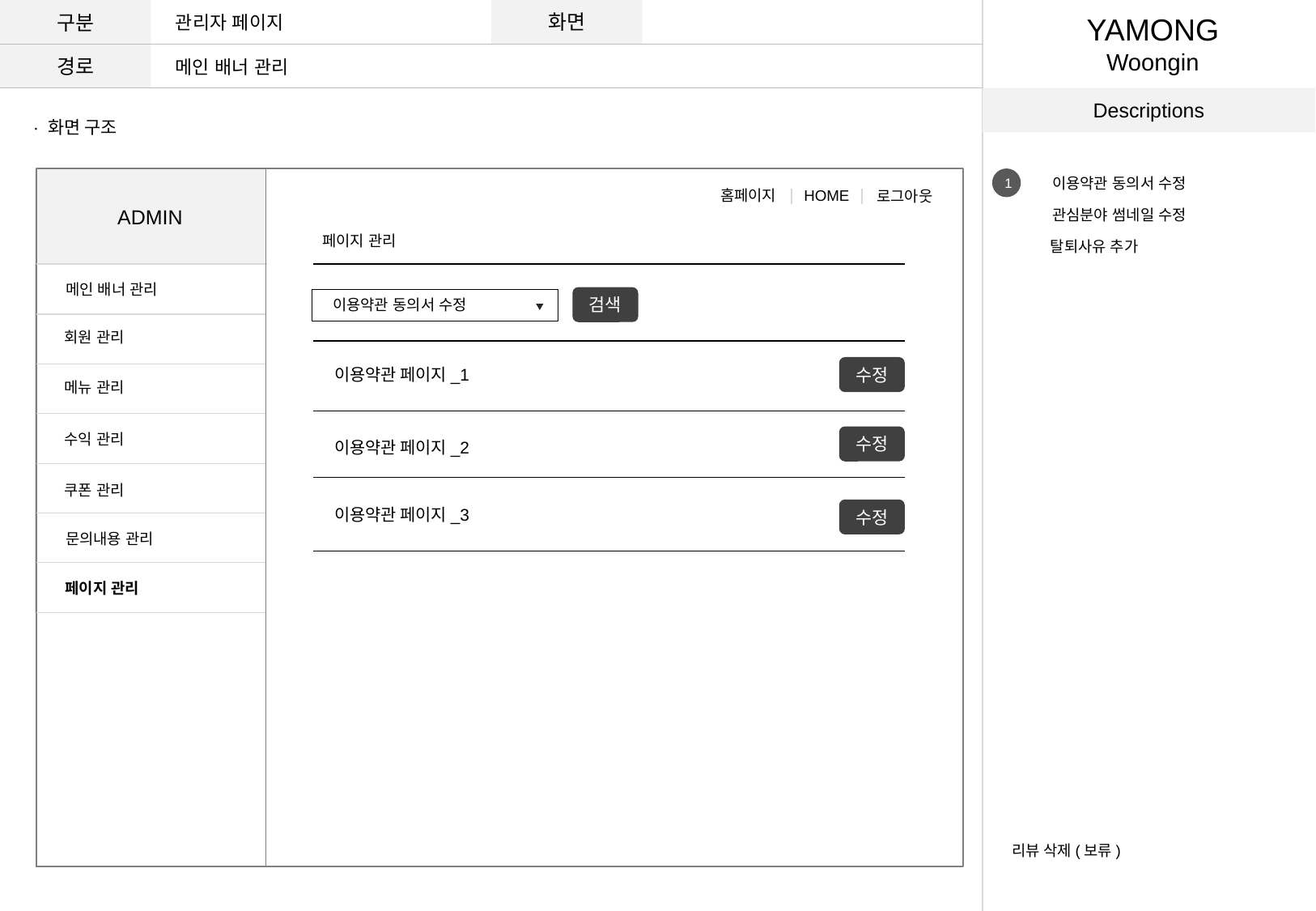

구분
화면
관리자 페이지
YAMONG
Woongin
경로
메인 배너 관리
Descriptions
· 화면 구조
이용약관 동의서 수정

1

홈페이지
HOME
로그아웃
ADMIN
관심분야 썸네일 수정
페이지 관리
탈퇴사유 추가

메인 배너 관리
검색

이용약관 동의서 수정

회원 관리
수정
이용약관 페이지_1

메뉴 관리

수익 관리
수정
이용약관 페이지_2

쿠폰 관리
이용약관 페이지_3
수정

문의내용 관리

페이지 관리
리뷰 삭제(보류)